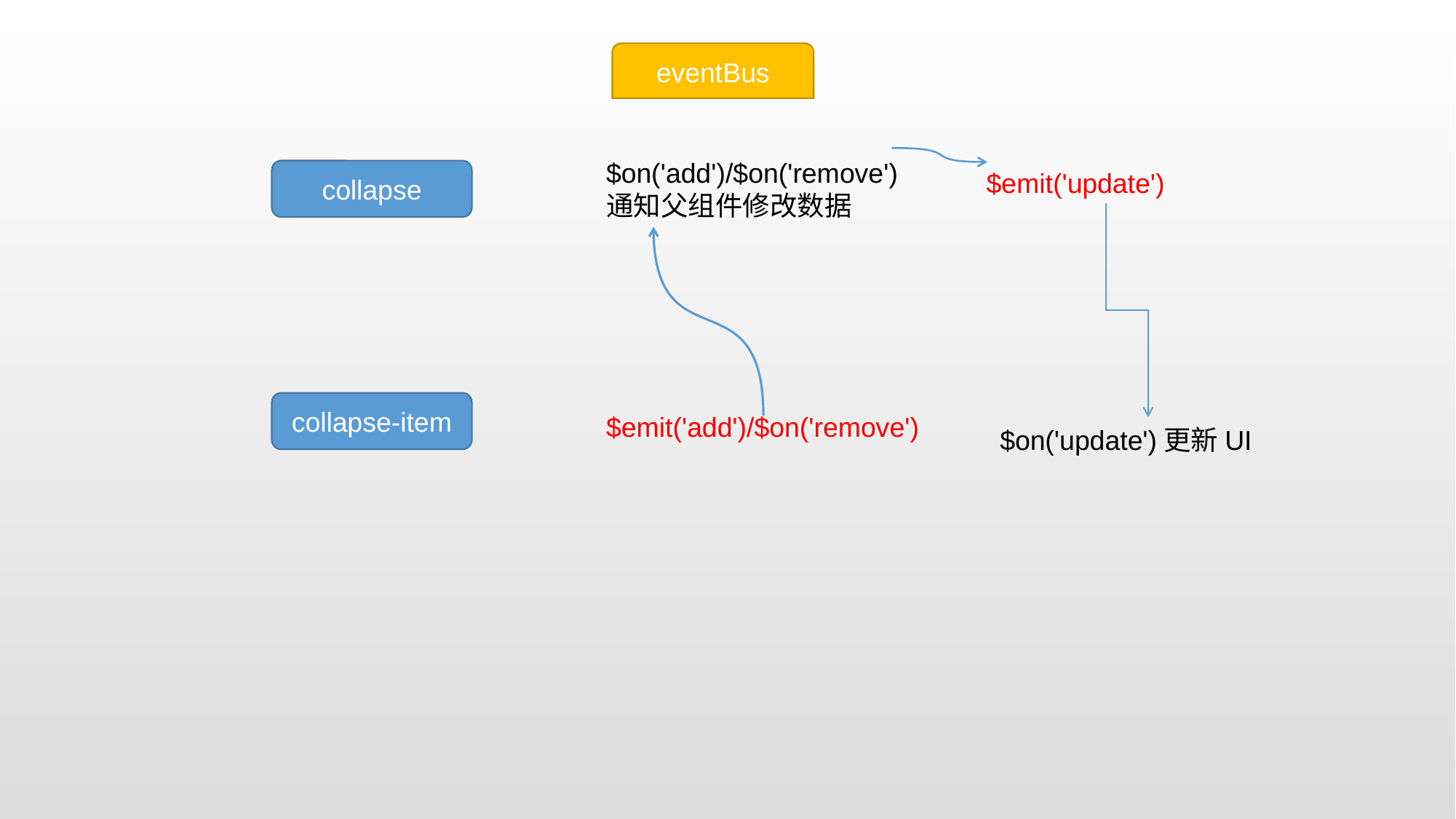

eventBus
$on('add')/$on('remove')
通知父组件修改数据

collapse
$emit('update')

collapse-item
$emit('add')/$on('remove')

$on('update')更新UI